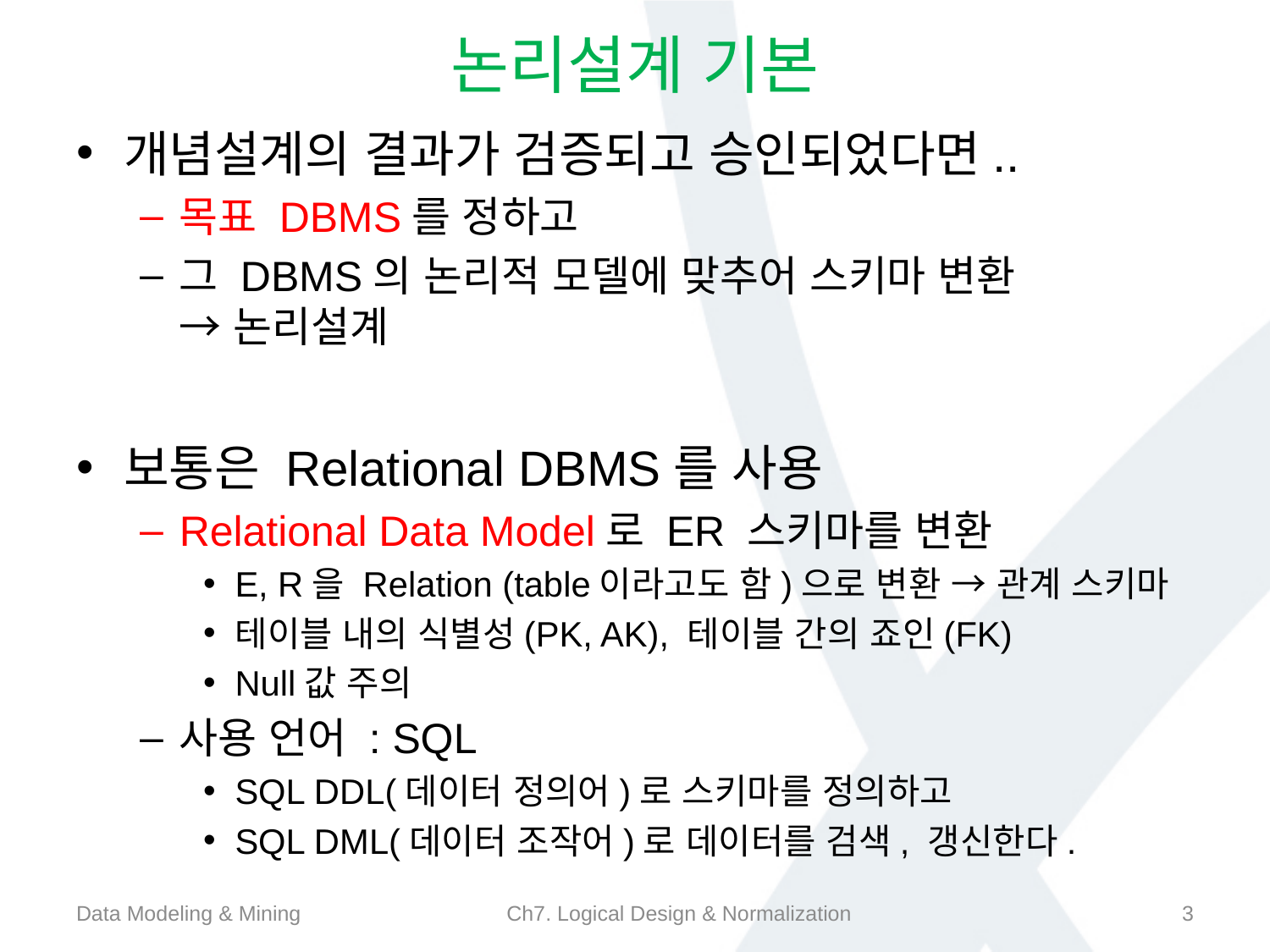

# 논리설계 기본
개념설계의 결과가 검증되고 승인되었다면..
목표 DBMS를 정하고
그 DBMS의 논리적 모델에 맞추어 스키마 변환
→ 논리설계

보통은 Relational DBMS를 사용
Relational Data Model로 ER 스키마를 변환
E, R을 Relation (table이라고도 함)으로 변환 → 관계 스키마
테이블 내의 식별성(PK, AK), 테이블 간의 죠인(FK)
Null값 주의
사용 언어 : SQL
SQL DDL(데이터 정의어)로 스키마를 정의하고
SQL DML(데이터 조작어)로 데이터를 검색, 갱신한다.
Data Modeling & Mining
Ch7. Logical Design & Normalization
3